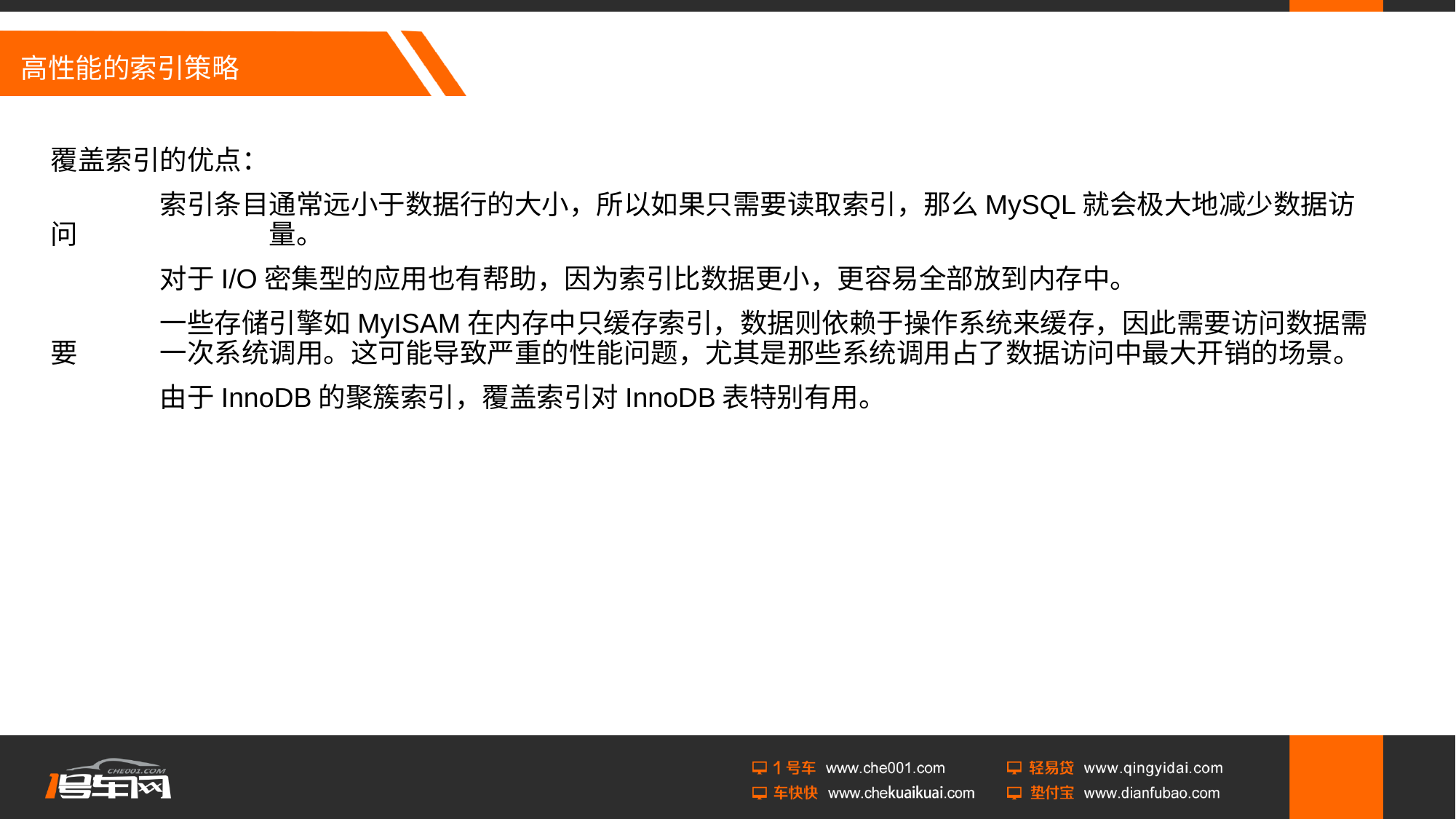

# 高性能的索引策略
覆盖索引的优点：
	索引条目通常远小于数据行的大小，所以如果只需要读取索引，那么MySQL就会极大地减少数据访问		量。
	对于I/O密集型的应用也有帮助，因为索引比数据更小，更容易全部放到内存中。
	一些存储引擎如MyISAM在内存中只缓存索引，数据则依赖于操作系统来缓存，因此需要访问数据需要	一次系统调用。这可能导致严重的性能问题，尤其是那些系统调用占了数据访问中最大开销的场景。
	由于InnoDB的聚簇索引，覆盖索引对InnoDB表特别有用。